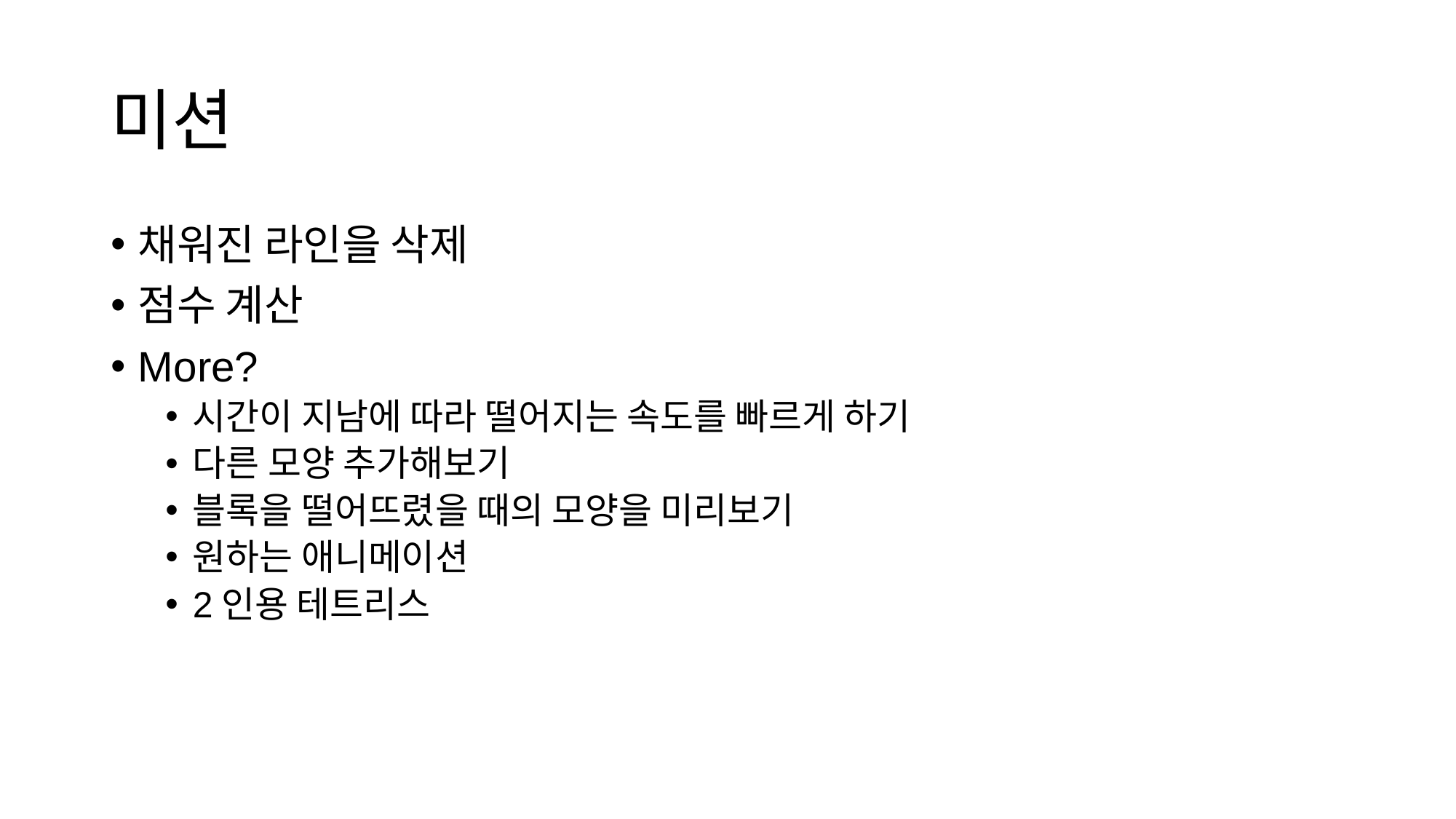

# 미션
채워진 라인을 삭제
점수 계산
More?
시간이 지남에 따라 떨어지는 속도를 빠르게 하기
다른 모양 추가해보기
블록을 떨어뜨렸을 때의 모양을 미리보기
원하는 애니메이션
2인용 테트리스